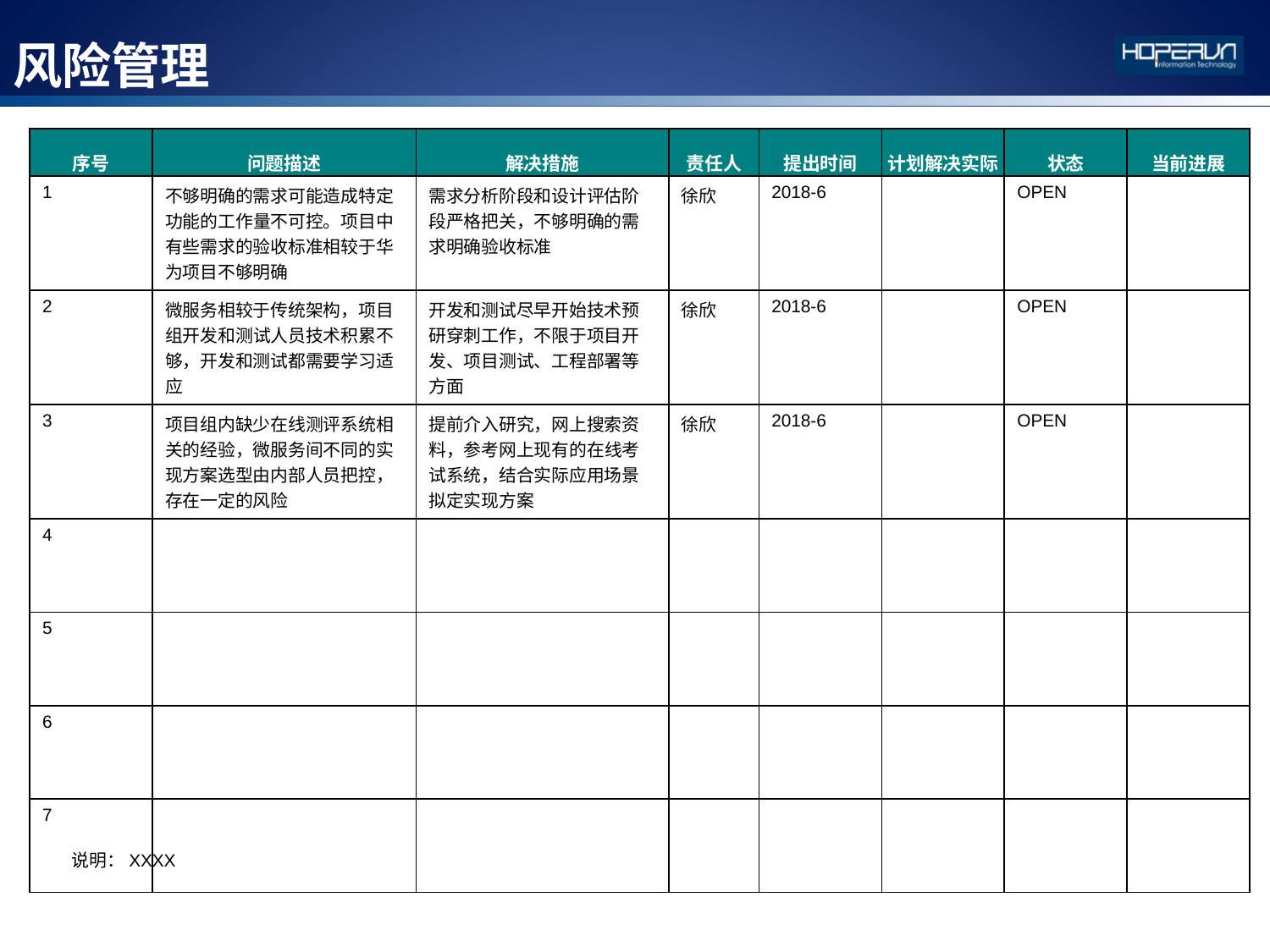

# 风险管理
| 序号 | 问题描述 | 解决措施 | 责任人 | 提出时间 | 计划解决实际 | 状态 | 当前进展 |
| --- | --- | --- | --- | --- | --- | --- | --- |
| 1 | 不够明确的需求可能造成特定功能的工作量不可控。项目中有些需求的验收标准相较于华为项目不够明确 | 需求分析阶段和设计评估阶段严格把关，不够明确的需求明确验收标准 | 徐欣 | 2018-6 |  | OPEN |  |
| 2 | 微服务相较于传统架构，项目组开发和测试人员技术积累不够，开发和测试都需要学习适应 | 开发和测试尽早开始技术预研穿刺工作，不限于项目开发、项目测试、工程部署等方面 | 徐欣 | 2018-6 |  | OPEN |  |
| 3 | 项目组内缺少在线测评系统相关的经验，微服务间不同的实现方案选型由内部人员把控，存在一定的风险 | 提前介入研究，网上搜索资料，参考网上现有的在线考试系统，结合实际应用场景拟定实现方案 | 徐欣 | 2018-6 |  | OPEN |  |
| 4 |  |  |  |  |  |  |  |
| 5 |  |  |  |  |  |  |  |
| 6 |  |  |  |  |  |  |  |
| 7 |  |  |  |  |  |  |  |
说明：XXXX